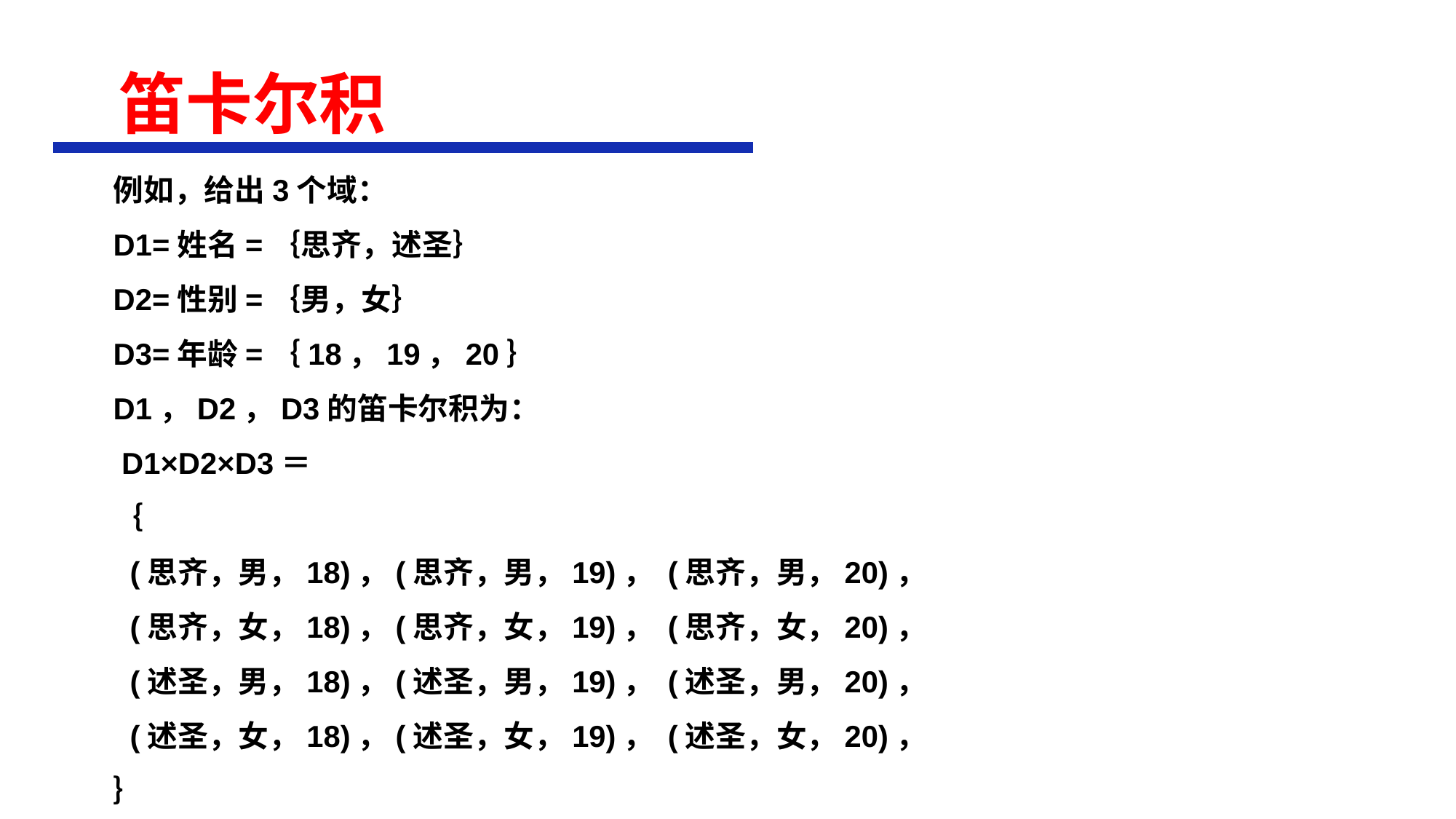

# 笛卡尔积
例如，给出3个域：
D1=姓名=｛思齐，述圣｝
D2=性别=｛男，女｝
D3=年龄=｛18，19，20｝
D1，D2，D3的笛卡尔积为：
 D1×D2×D3＝
｛
  (思齐，男，18)，(思齐，男，19)， (思齐，男，20)，
  (思齐，女，18)，(思齐，女，19)， (思齐，女，20)，
  (述圣，男，18)，(述圣，男，19)， (述圣，男，20)，
  (述圣，女，18)，(述圣，女，19)， (述圣，女，20)，
｝